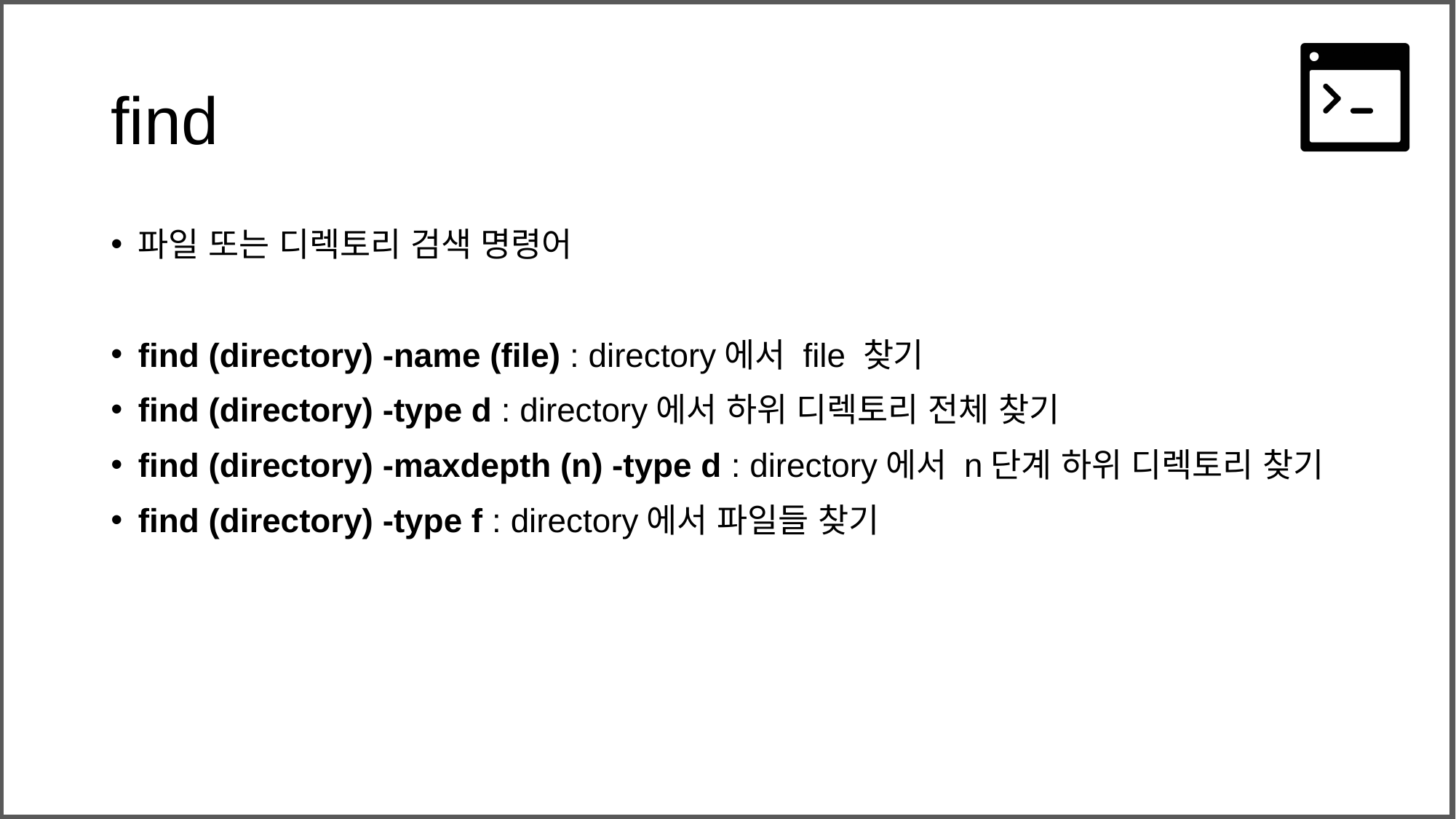

# find
파일 또는 디렉토리 검색 명령어

find (directory) -name (file) : directory에서 file 찾기
find (directory) -type d : directory에서 하위 디렉토리 전체 찾기
find (directory) -maxdepth (n) -type d : directory에서 n단계 하위 디렉토리 찾기
find (directory) -type f : directory에서 파일들 찾기